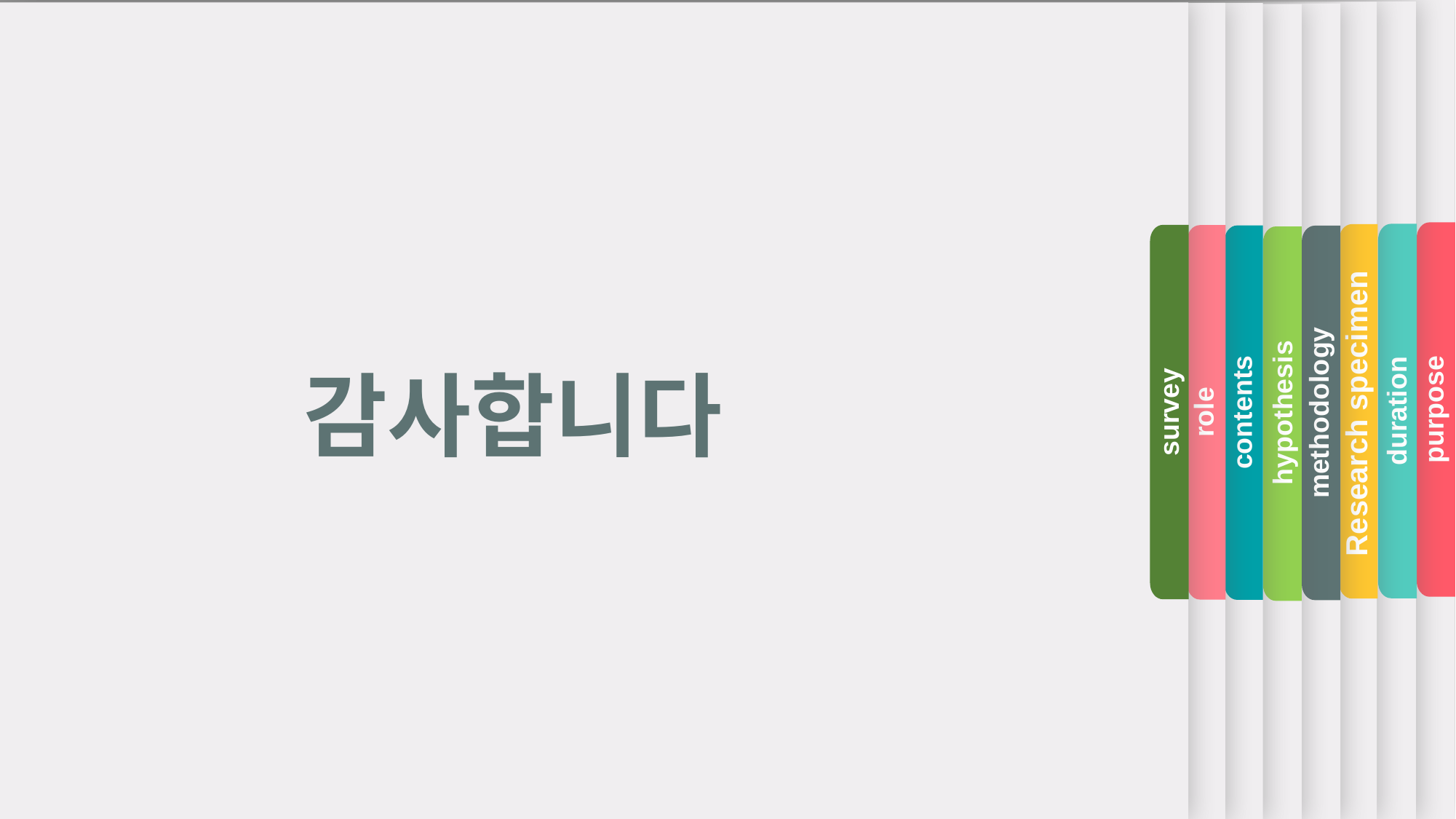

purpose

duration

Research specimen

survey

role

contents

methodology

hypothesis
감사합니다